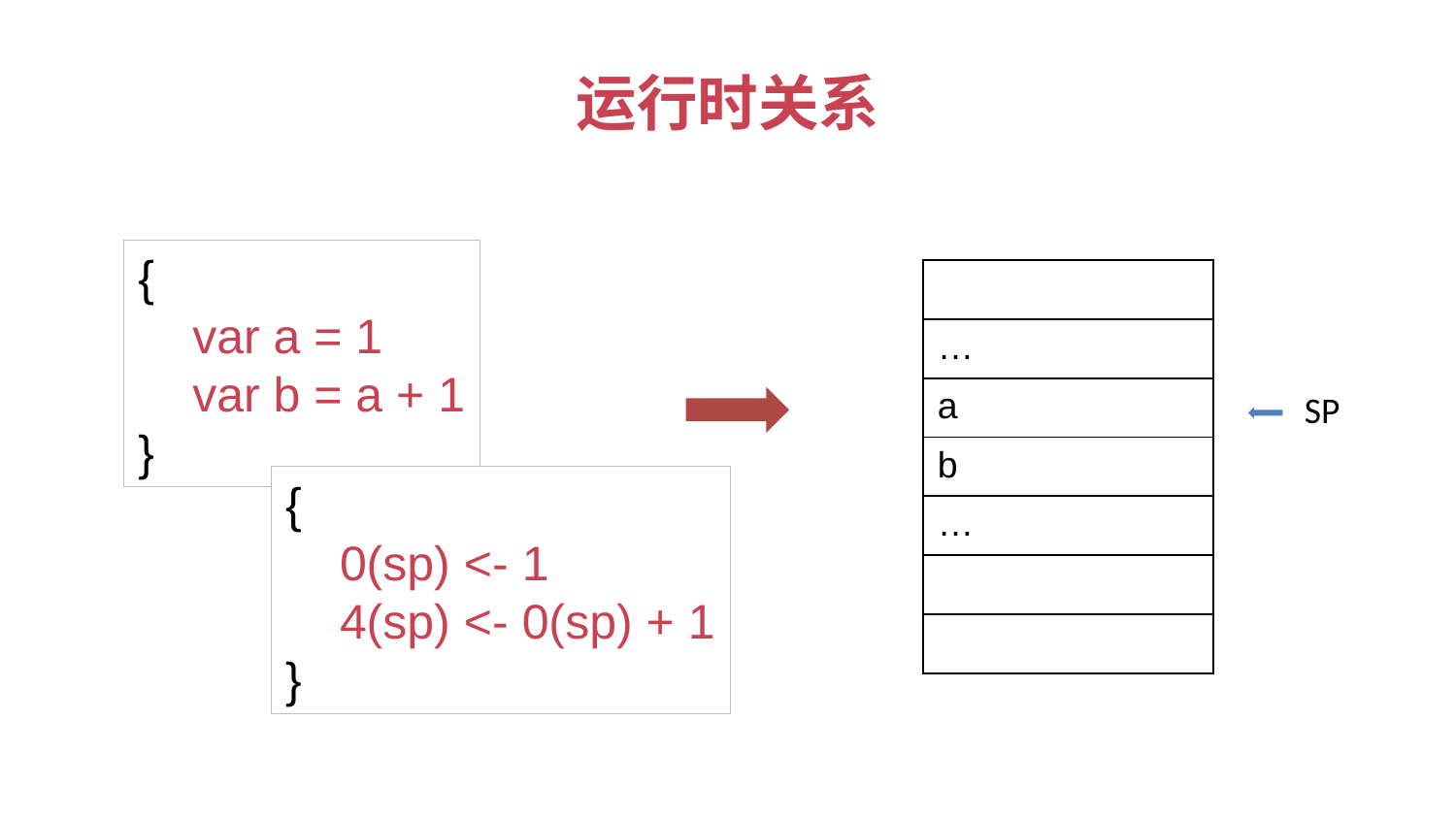

# 运行时关系
{
    var a = 1
    var b = a + 1
}
|  |
| --- |
| … |
| a |
| b |
| … |
|  |
|  |
SP

{
    0(sp) <- 1
    4(sp) <- 0(sp) + 1
}